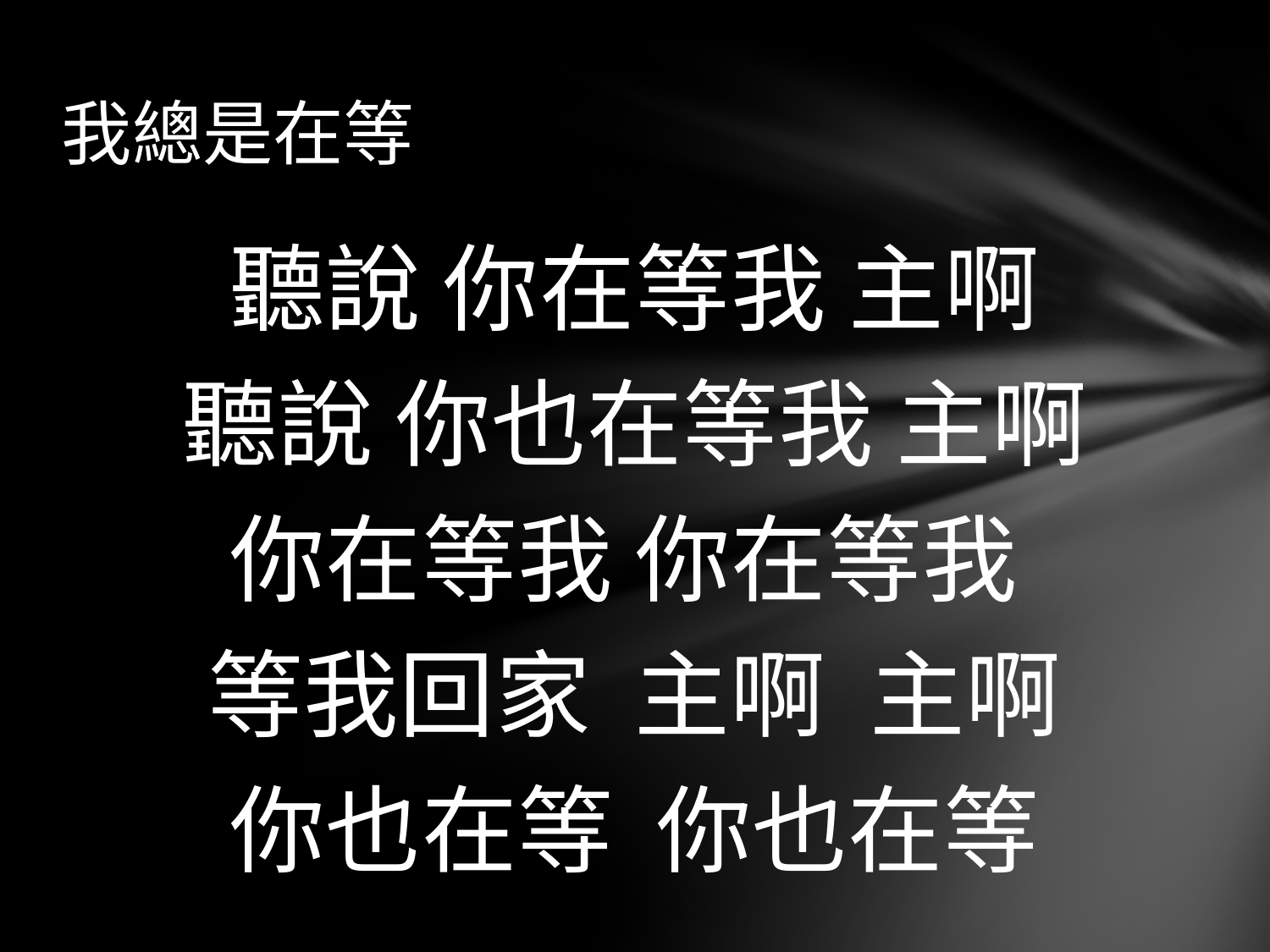

# 我總是在等
聽說 你在等我 主啊
聽說 你也在等我 主啊
你在等我 你在等我
等我回家  主啊  主啊
你也在等  你也在等